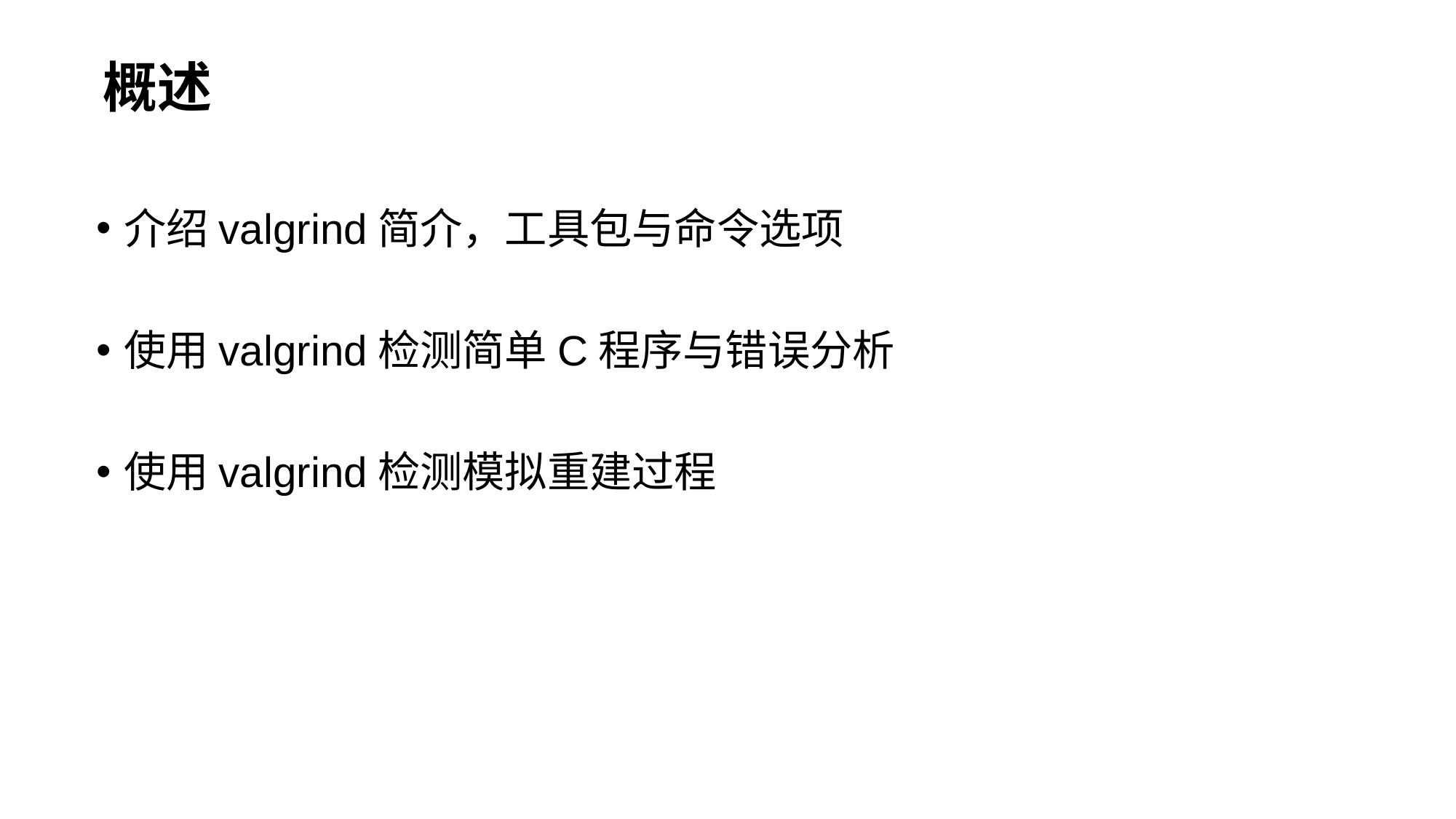

概述
介绍valgrind简介，工具包与命令选项

使用valgrind检测简单C程序与错误分析

使用valgrind检测模拟重建过程